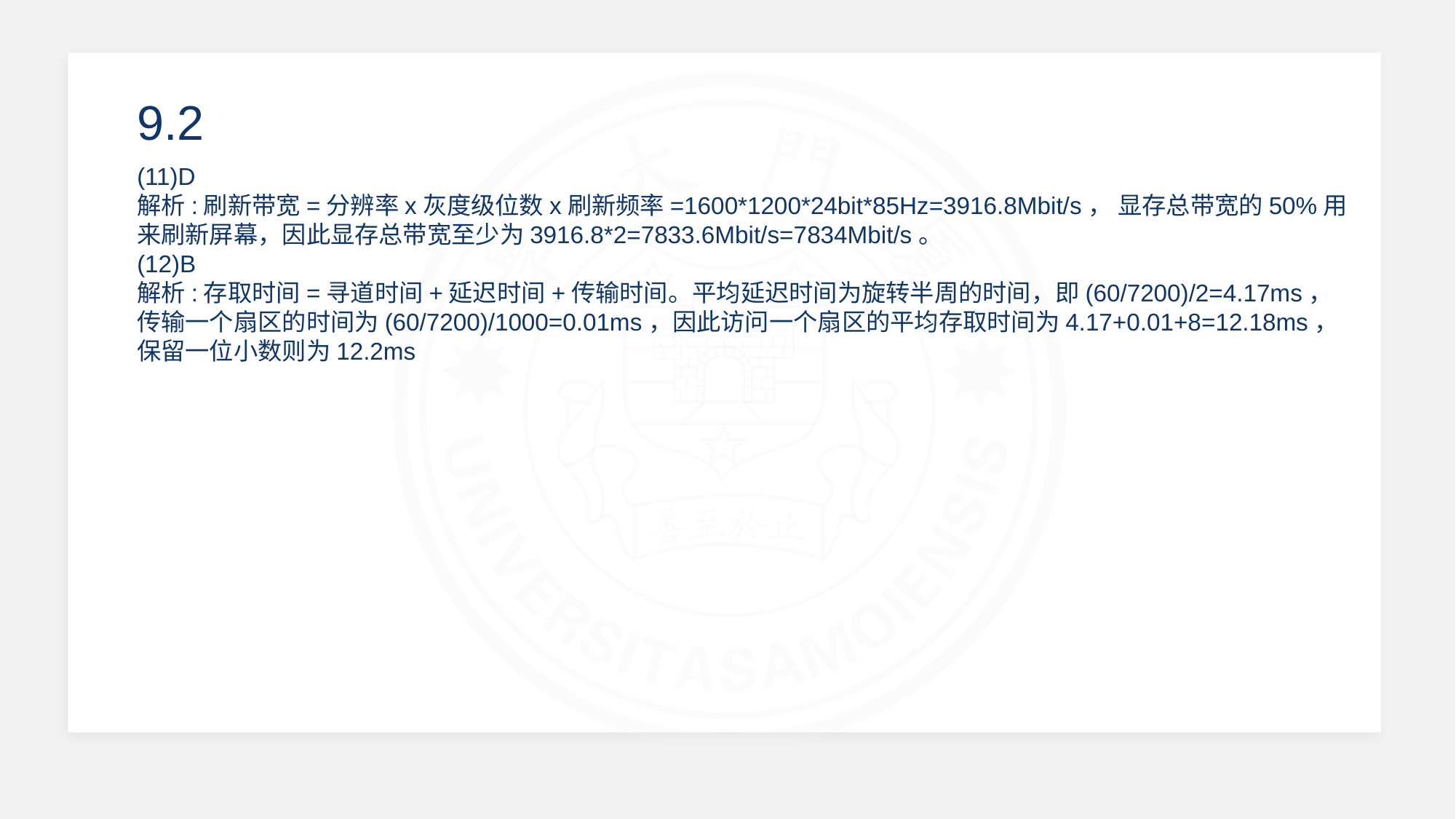

9.2
(11)D
解析:刷新带宽=分辨率x灰度级位数x刷新频率=1600*1200*24bit*85Hz=3916.8Mbit/s， 显存总带宽的50%用来刷新屏幕，因此显存总带宽至少为3916.8*2=7833.6Mbit/s=7834Mbit/s。
(12)B
解析:存取时间=寻道时间+延迟时间+传输时间。平均延迟时间为旋转半周的时间，即(60/7200)/2=4.17ms，传输一个扇区的时间为(60/7200)/1000=0.01ms，因此访问一个扇区的平均存取时间为4.17+0.01+8=12.18ms，保留一位小数则为12.2ms